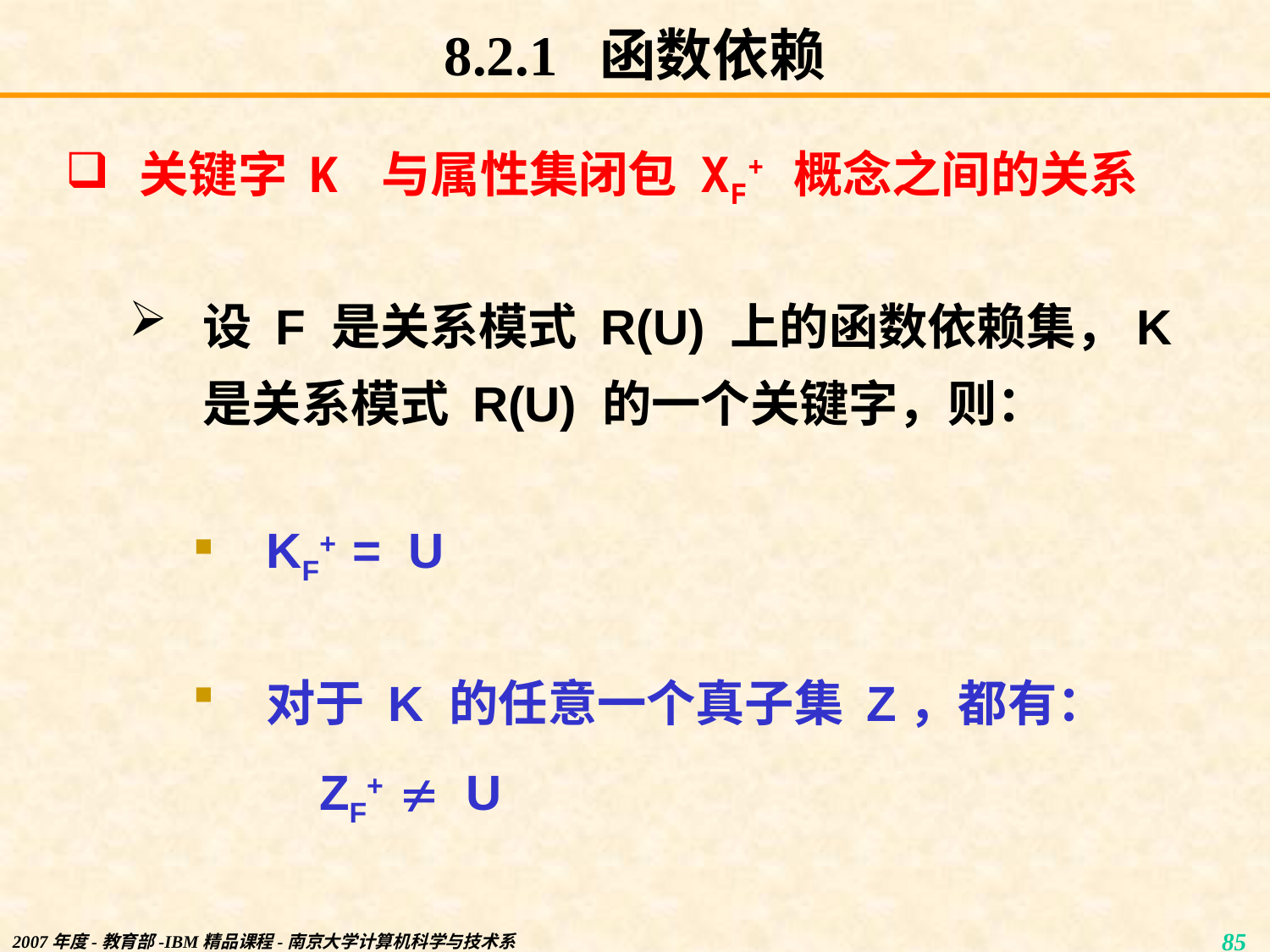

# 8.2.1  函数依赖
关键字 K 与属性集闭包 XF+ 概念之间的关系

设 F 是关系模式 R(U) 上的函数依赖集，K 是关系模式 R(U) 的一个关键字，则：

KF+  =  U

对于 K 的任意一个真子集 Z，都有：
ZF+  ≠  U
85
2007年度-教育部-IBM精品课程-南京大学计算机科学与技术系